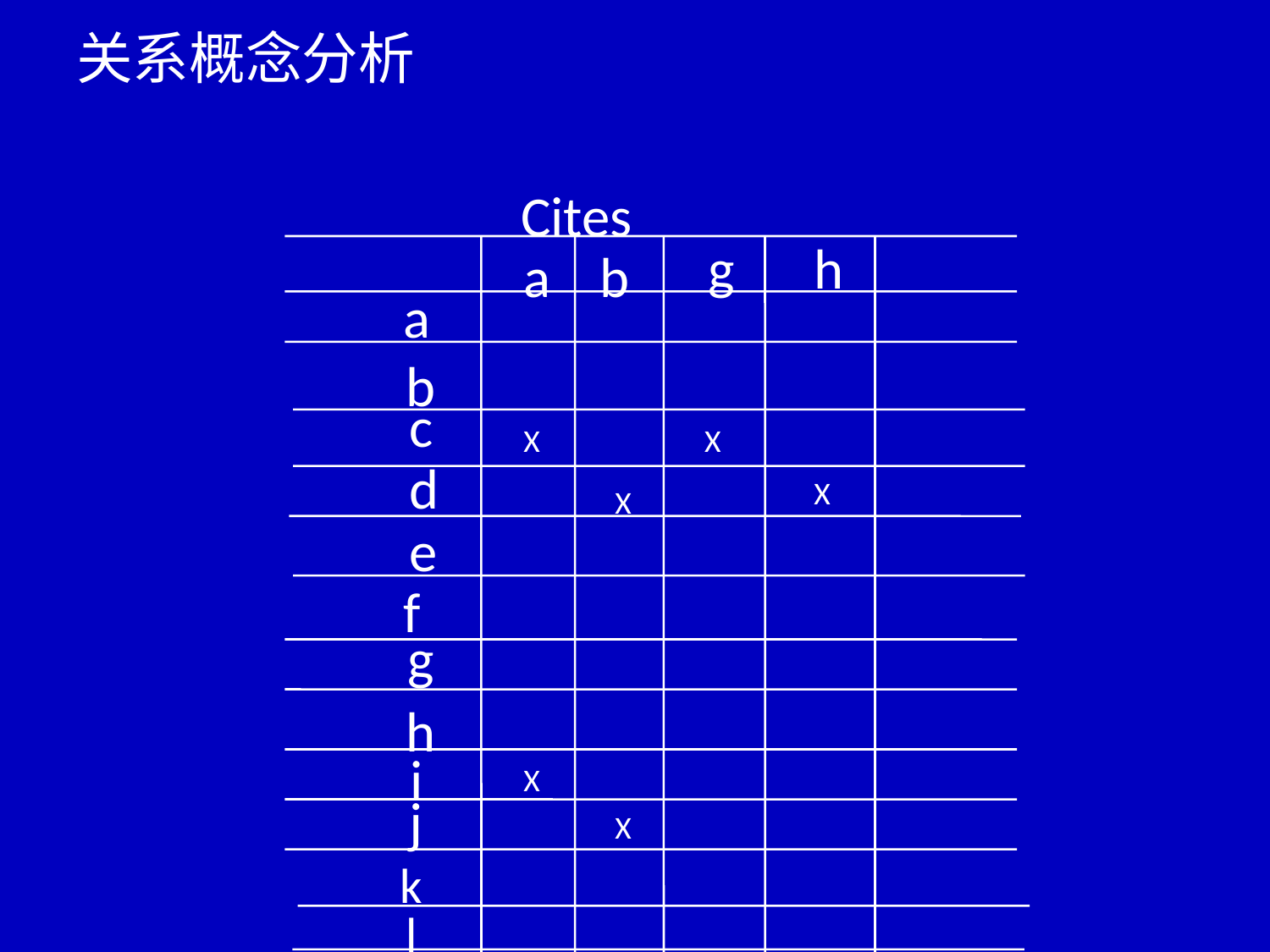

关系概念分析

                                   Cites

h
g
a
b

a

b
c

X
X
d

X
X
e

f

g

h
i

X
j

X
k

l